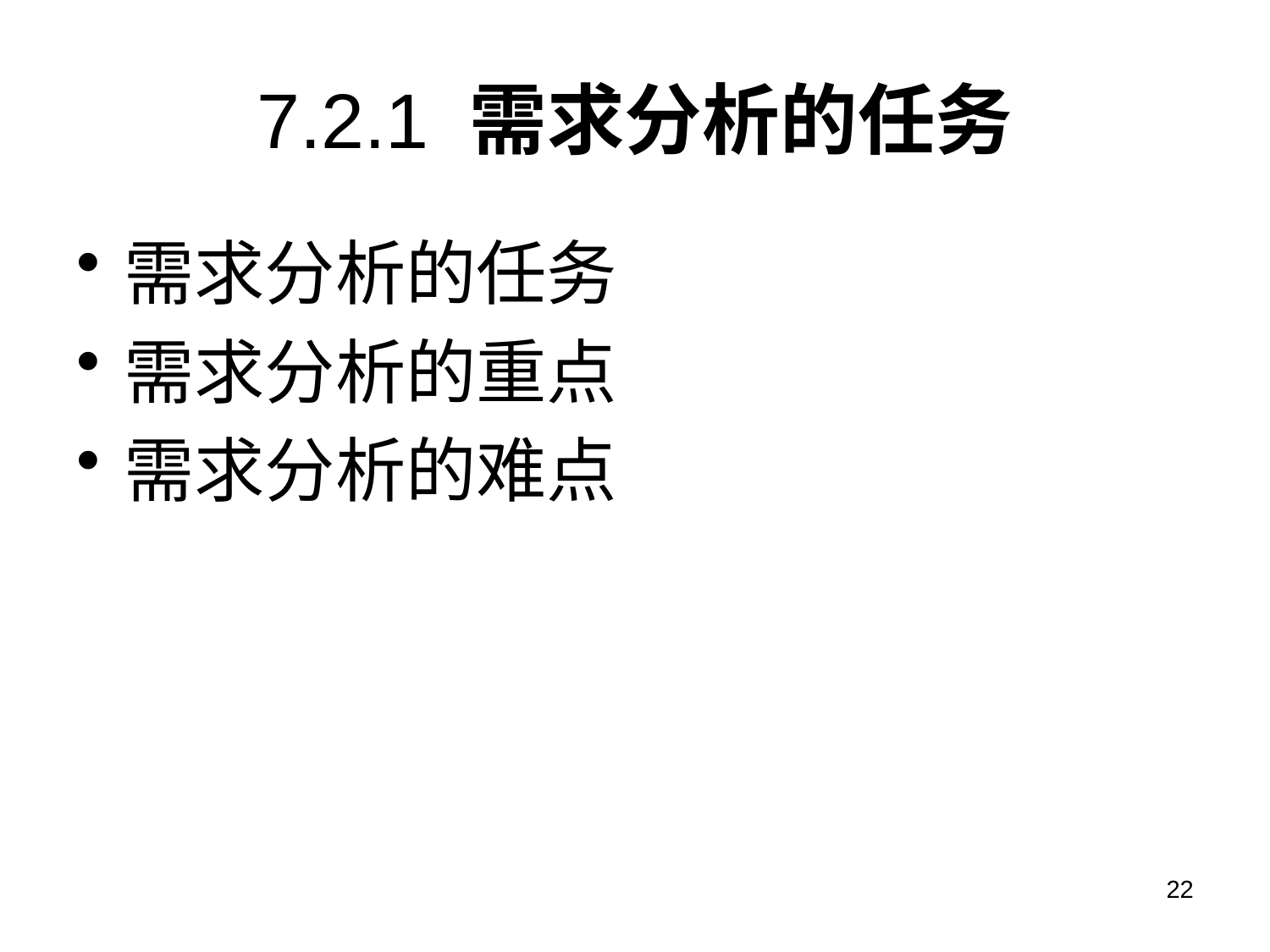

# 7.2.1 需求分析的任务
需求分析的任务
需求分析的重点
需求分析的难点

22